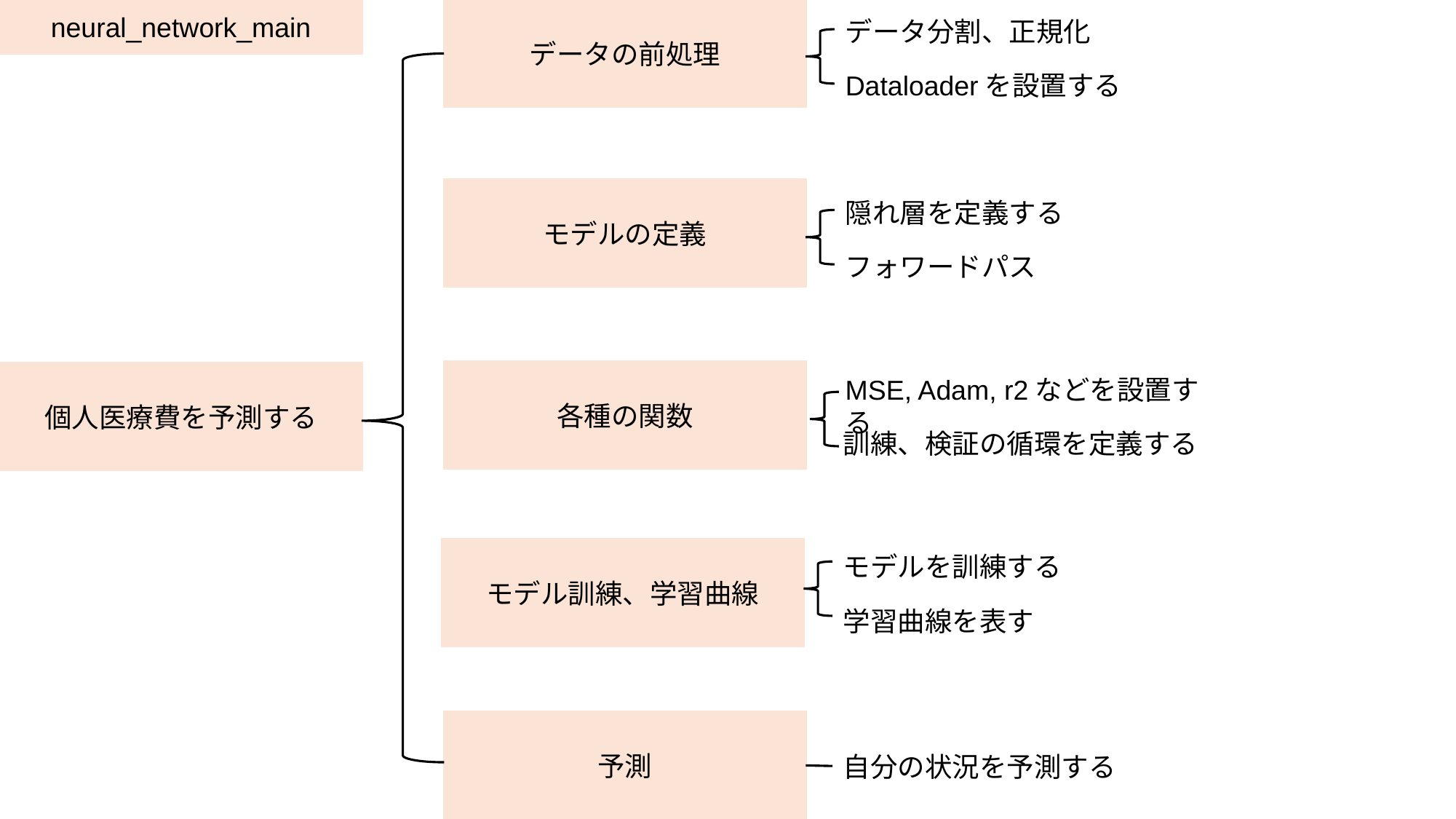

データの前処理
neural_network_main
データ分割、正規化

Dataloaderを設置する
モデルの定義
隠れ層を定義する

フォワードパス
各種の関数
個人医療費を予測する
MSE, Adam, r2などを設置する

訓練、検証の循環を定義する
モデル訓練、学習曲線
モデルを訓練する

学習曲線を表す
予測
自分の状況を予測する